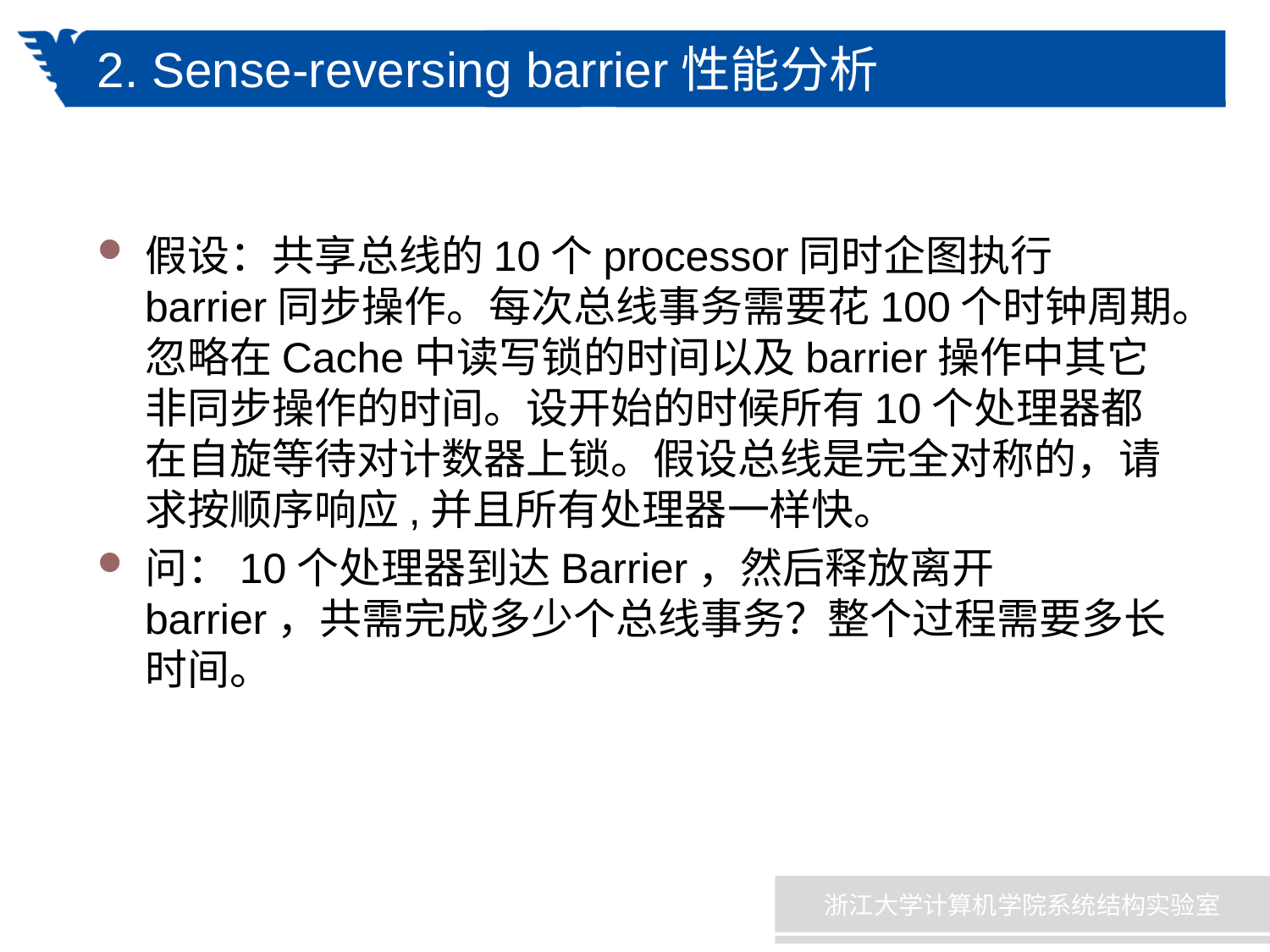

# 2. Sense-reversing barrier性能分析
假设：共享总线的10个processor同时企图执行barrier同步操作。每次总线事务需要花100个时钟周期。忽略在Cache中读写锁的时间以及barrier操作中其它非同步操作的时间。设开始的时候所有10个处理器都在自旋等待对计数器上锁。假设总线是完全对称的，请求按顺序响应,并且所有处理器一样快。
问：10个处理器到达Barrier，然后释放离开barrier，共需完成多少个总线事务？整个过程需要多长时间。